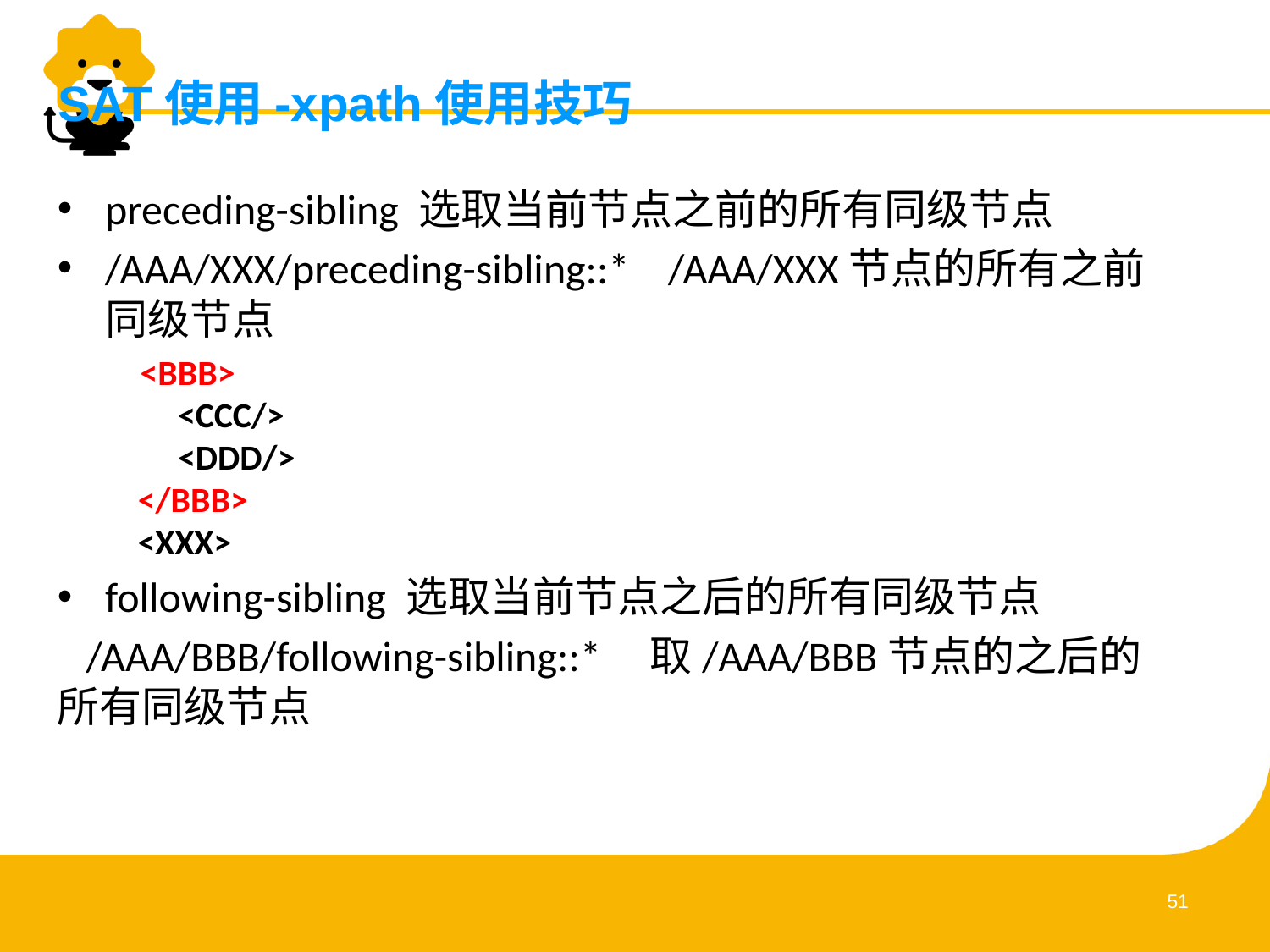

# SAT使用-xpath使用技巧
preceding-sibling 选取当前节点之前的所有同级节点
/AAA/XXX/preceding-sibling::*    /AAA/XXX节点的所有之前同级节点
                 <BBB> 
               <CCC/> 
               <DDD/> 
          </BBB> 
          <XXX>
following-sibling 选取当前节点之后的所有同级节点
   /AAA/BBB/following-sibling::*    取/AAA/BBB节点的之后的所有同级节点